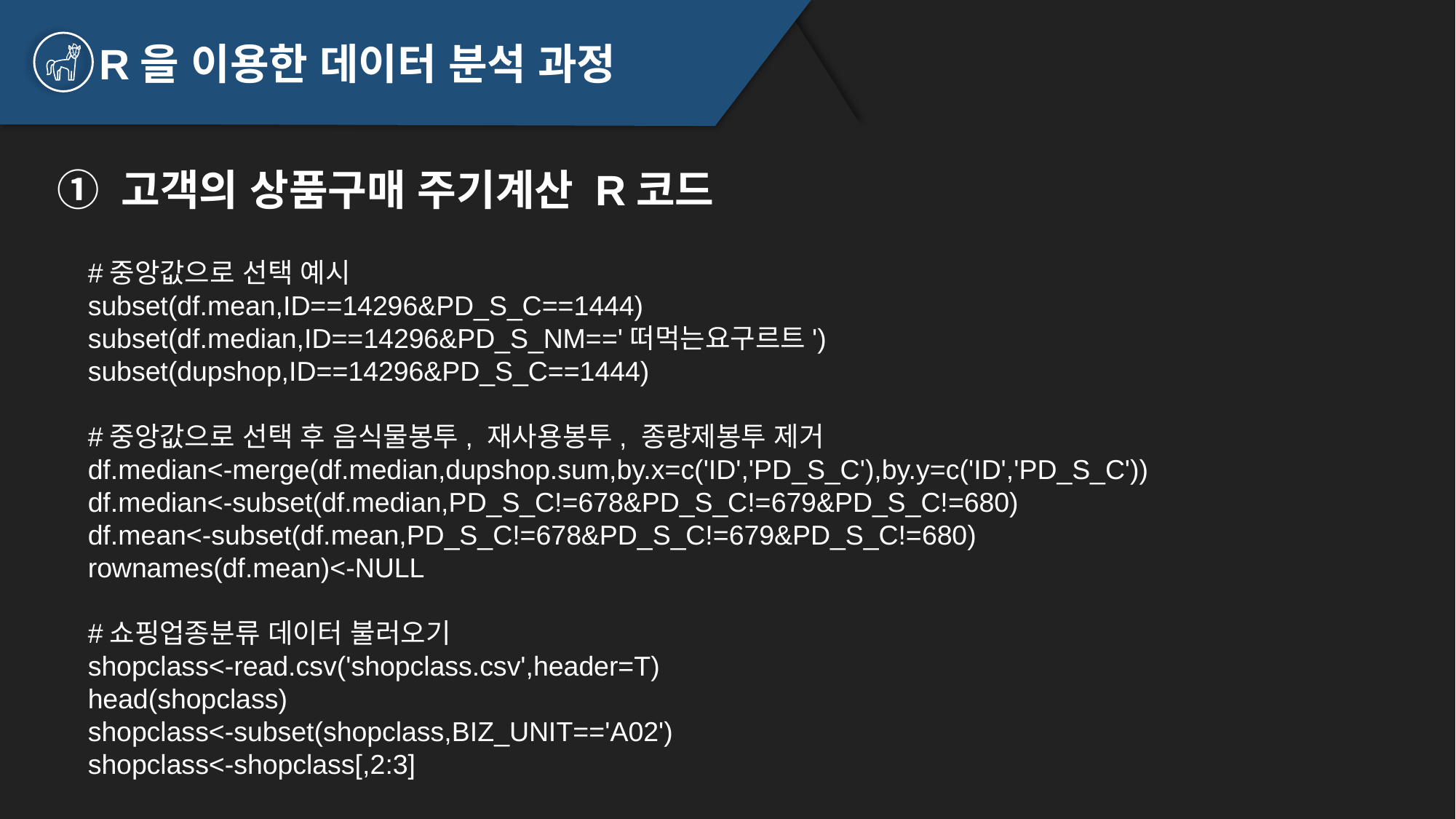

R을 이용한 데이터 분석 과정
① 고객의 상품구매 주기계산 R코드
#중앙값으로 선택 예시
subset(df.mean,ID==14296&PD_S_C==1444)
subset(df.median,ID==14296&PD_S_NM=='떠먹는요구르트')
subset(dupshop,ID==14296&PD_S_C==1444)

#중앙값으로 선택 후 음식물봉투, 재사용봉투, 종량제봉투 제거
df.median<-merge(df.median,dupshop.sum,by.x=c('ID','PD_S_C'),by.y=c('ID','PD_S_C'))
df.median<-subset(df.median,PD_S_C!=678&PD_S_C!=679&PD_S_C!=680)
df.mean<-subset(df.mean,PD_S_C!=678&PD_S_C!=679&PD_S_C!=680)
rownames(df.mean)<-NULL

#쇼핑업종분류 데이터 불러오기
shopclass<-read.csv('shopclass.csv',header=T)
head(shopclass)
shopclass<-subset(shopclass,BIZ_UNIT=='A02')
shopclass<-shopclass[,2:3]